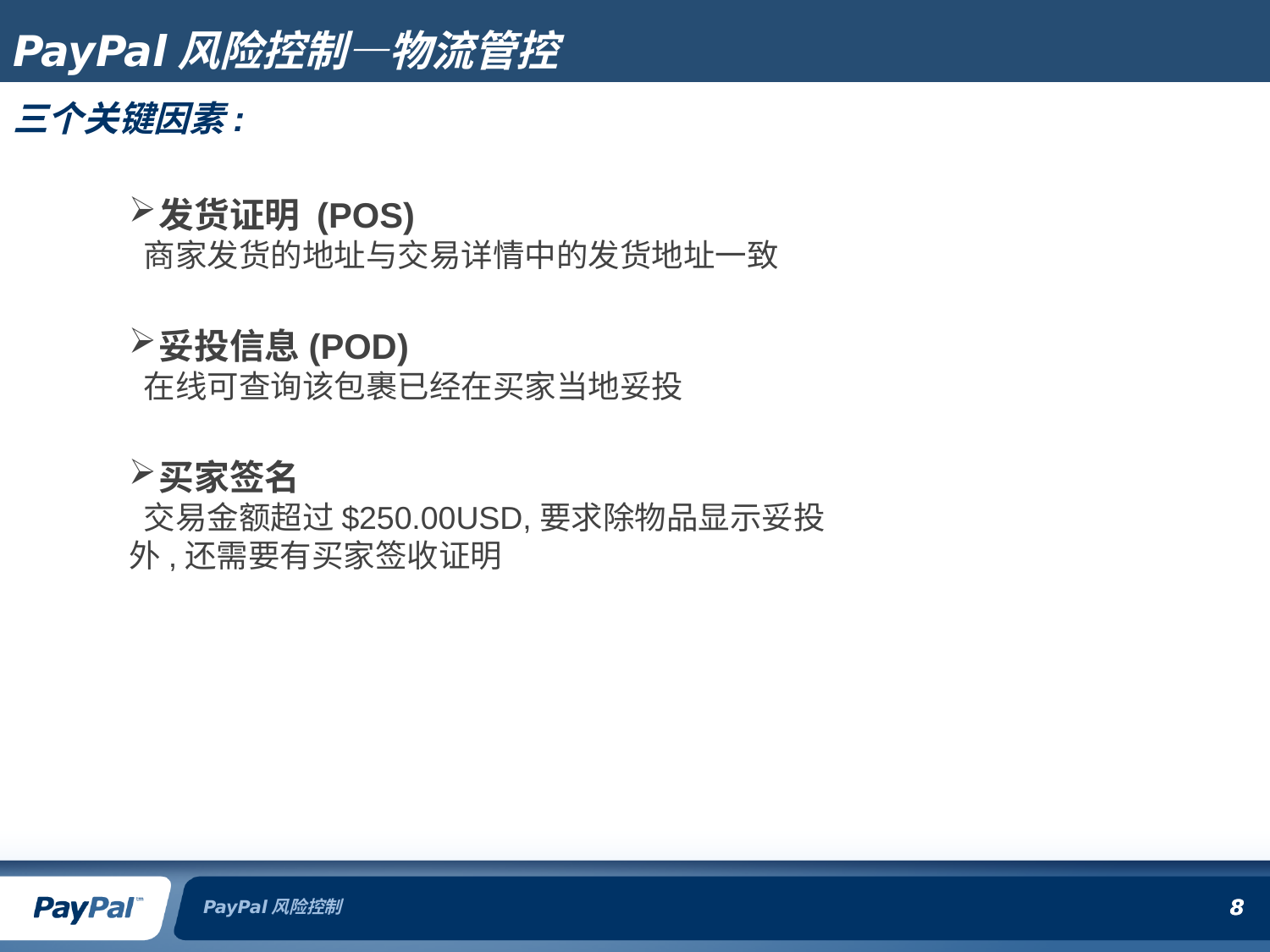

# PayPal风险控制—物流管控
三个关键因素:
发货证明 (POS)
 商家发货的地址与交易详情中的发货地址一致

妥投信息(POD)
 在线可查询该包裹已经在买家当地妥投

买家签名
 交易金额超过$250.00USD,要求除物品显示妥投外,还需要有买家签收证明
PayPal风险控制
8
8